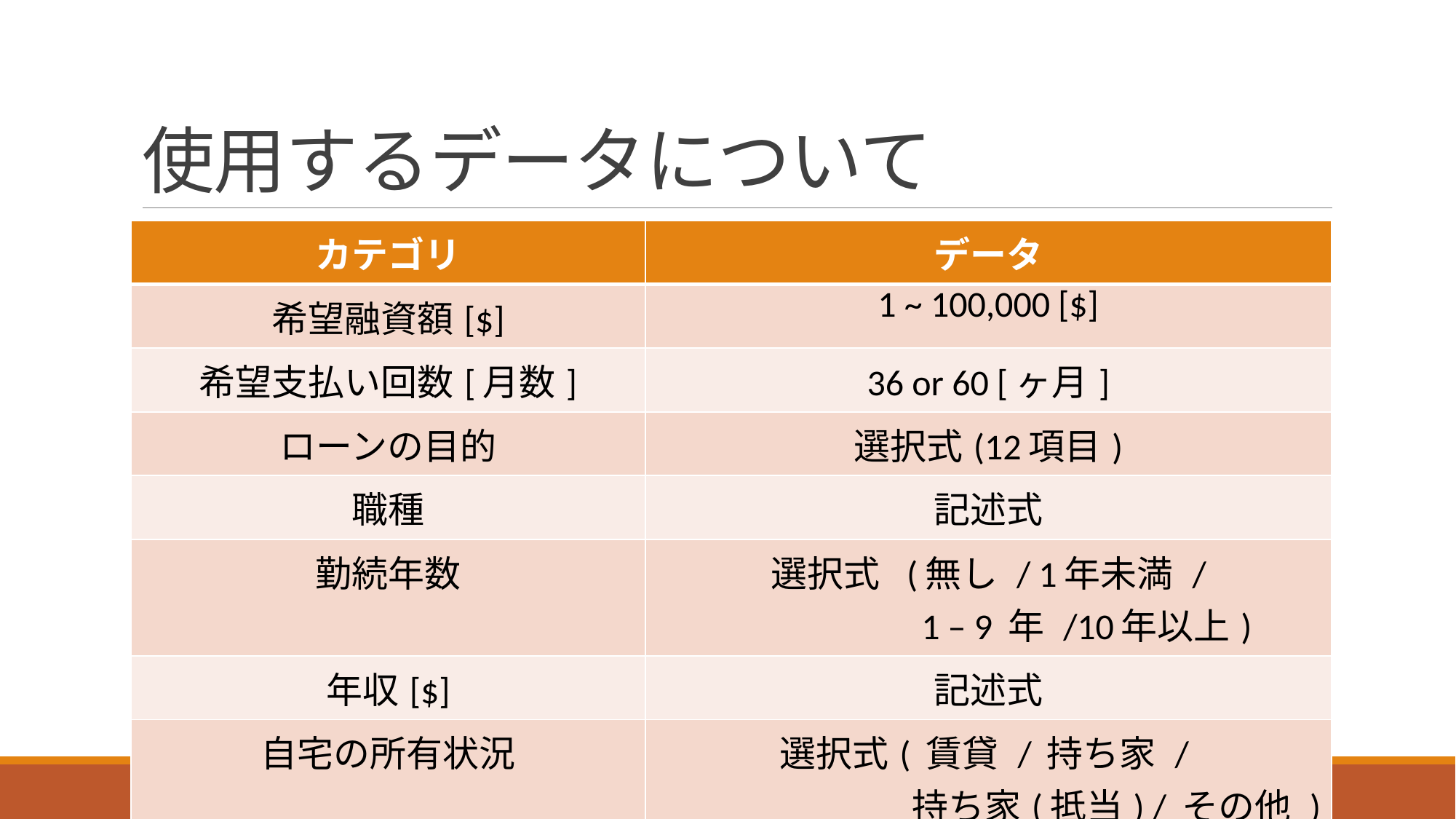

# 使用するデータについて
| カテゴリ | データ |
| --- | --- |
| 希望融資額[$] | 1 ~ 100,000 [$] |
| 希望支払い回数[月数] | 36 or 60 [ヶ月] |
| ローンの目的 | 選択式(12項目) |
| 職種 | 記述式 |
| 勤続年数 | 選択式 (無し / 1年未満 / 1 – 9 年 /10年以上) |
| 年収[$] | 記述式 |
| 自宅の所有状況 | 選択式( 賃貸 / 持ち家 / 持ち家(抵当) / その他 ) |